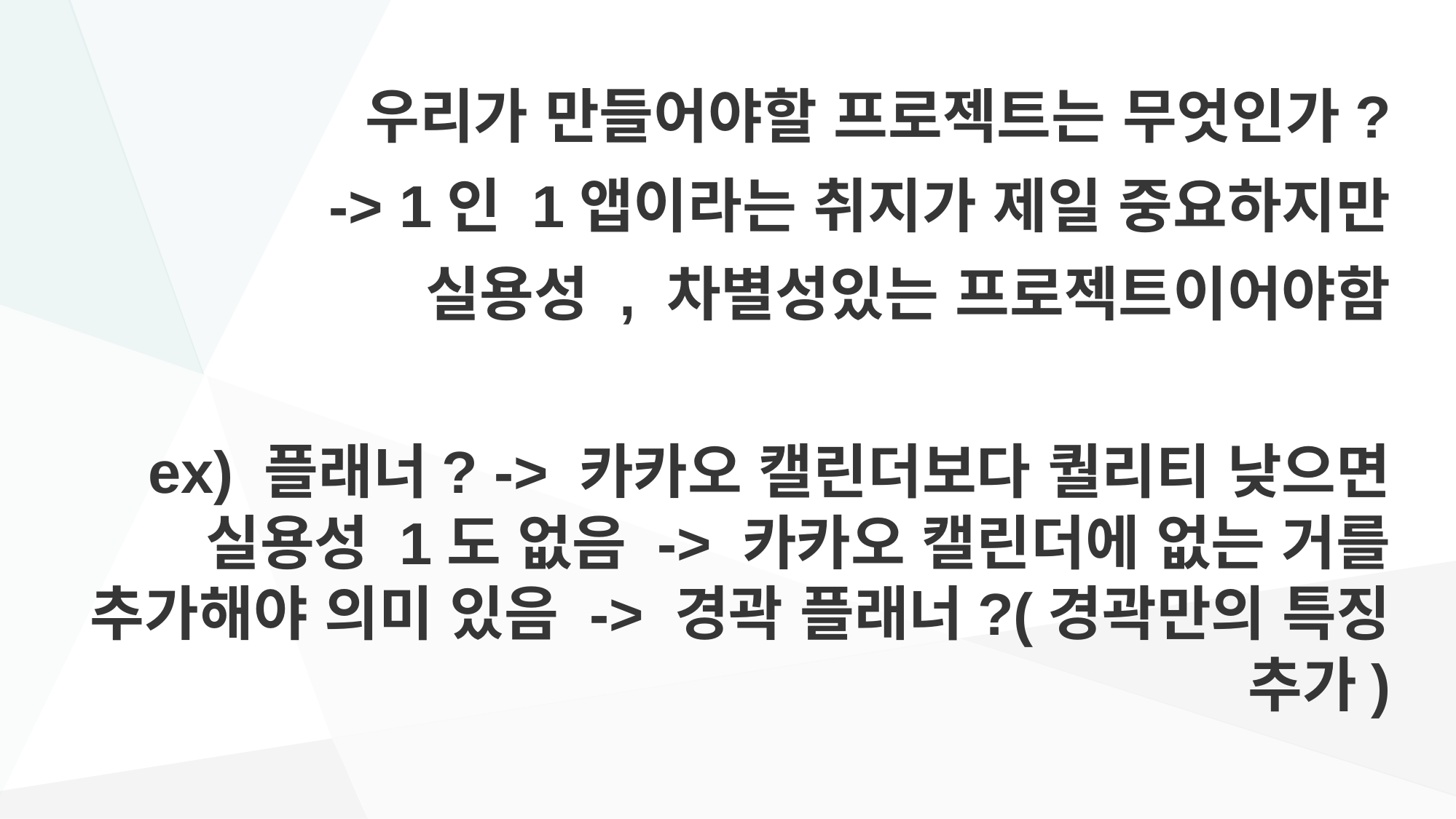

우리가 만들어야할 프로젝트는 무엇인가?
-> 1인 1앱이라는 취지가 제일 중요하지만
     실용성 , 차별성있는 프로젝트이어야함

ex) 플래너? -> 카카오 캘린더보다 퀄리티 낮으면 실용성 1도 없음 -> 카카오 캘린더에 없는 거를 추가해야 의미 있음 -> 경곽 플래너?(경곽만의 특징 추가)